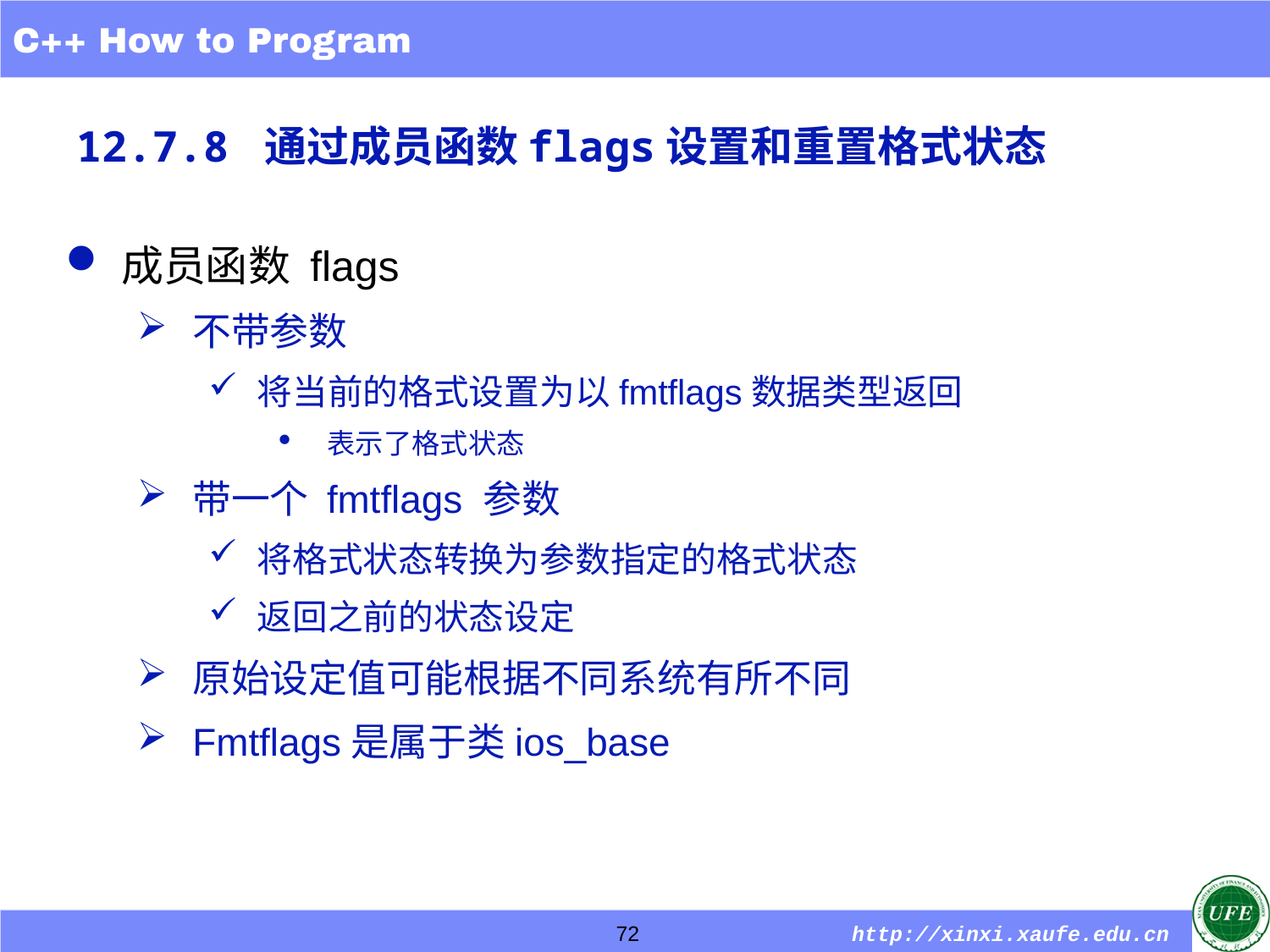

# 12.7.8 通过成员函数flags设置和重置格式状态
成员函数 flags
不带参数
将当前的格式设置为以fmtflags数据类型返回
表示了格式状态
带一个 fmtflags 参数
将格式状态转换为参数指定的格式状态
返回之前的状态设定
原始设定值可能根据不同系统有所不同
Fmtflags是属于类ios_base

72